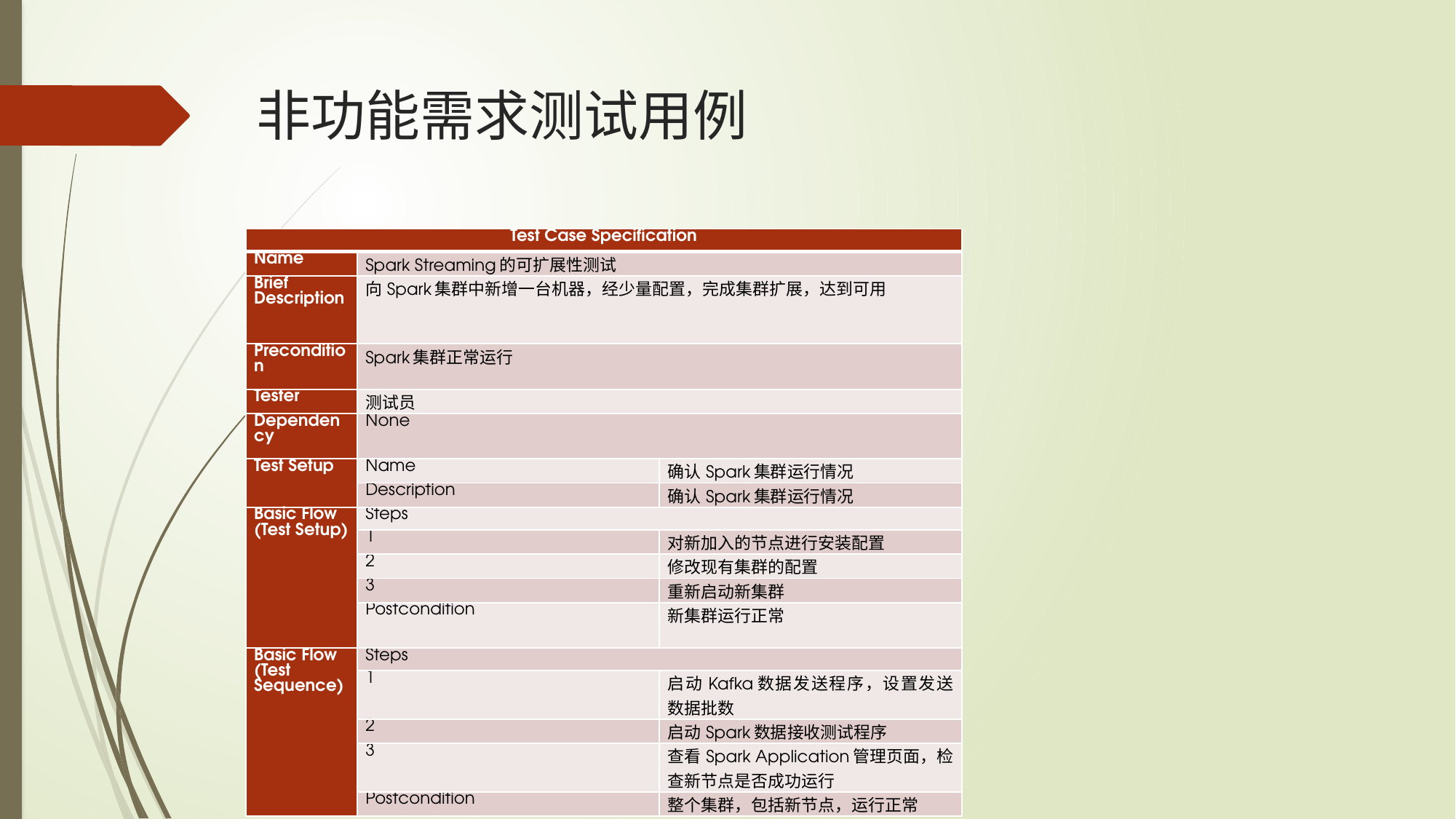

# 非功能需求测试用例
| Test Case Specification |  |  |
| --- | --- | --- |
| Name | Spark Streaming的可扩展性测试 |  |
| Brief Description | 向Spark集群中新增一台机器，经少量配置，完成集群扩展，达到可用 |  |
| Precondition | Spark集群正常运行 |  |
| Tester | 测试员 |  |
| Dependency | None |  |
| Test Setup | Name | 确认Spark集群运行情况 |
|  | Description | 确认Spark集群运行情况 |
| Basic Flow (Test Setup) | Steps |  |
|  | 1 | 对新加入的节点进行安装配置 |
|  | 2 | 修改现有集群的配置 |
|  | 3 | 重新启动新集群 |
|  | Postcondition | 新集群运行正常 |
| Basic Flow (Test Sequence) | Steps |  |
|  | 1 | 启动Kafka数据发送程序，设置发送数据批数 |
|  | 2 | 启动Spark数据接收测试程序 |
|  | 3 | 查看Spark Application管理页面，检查新节点是否成功运行 |
|  | Postcondition | 整个集群，包括新节点，运行正常 |